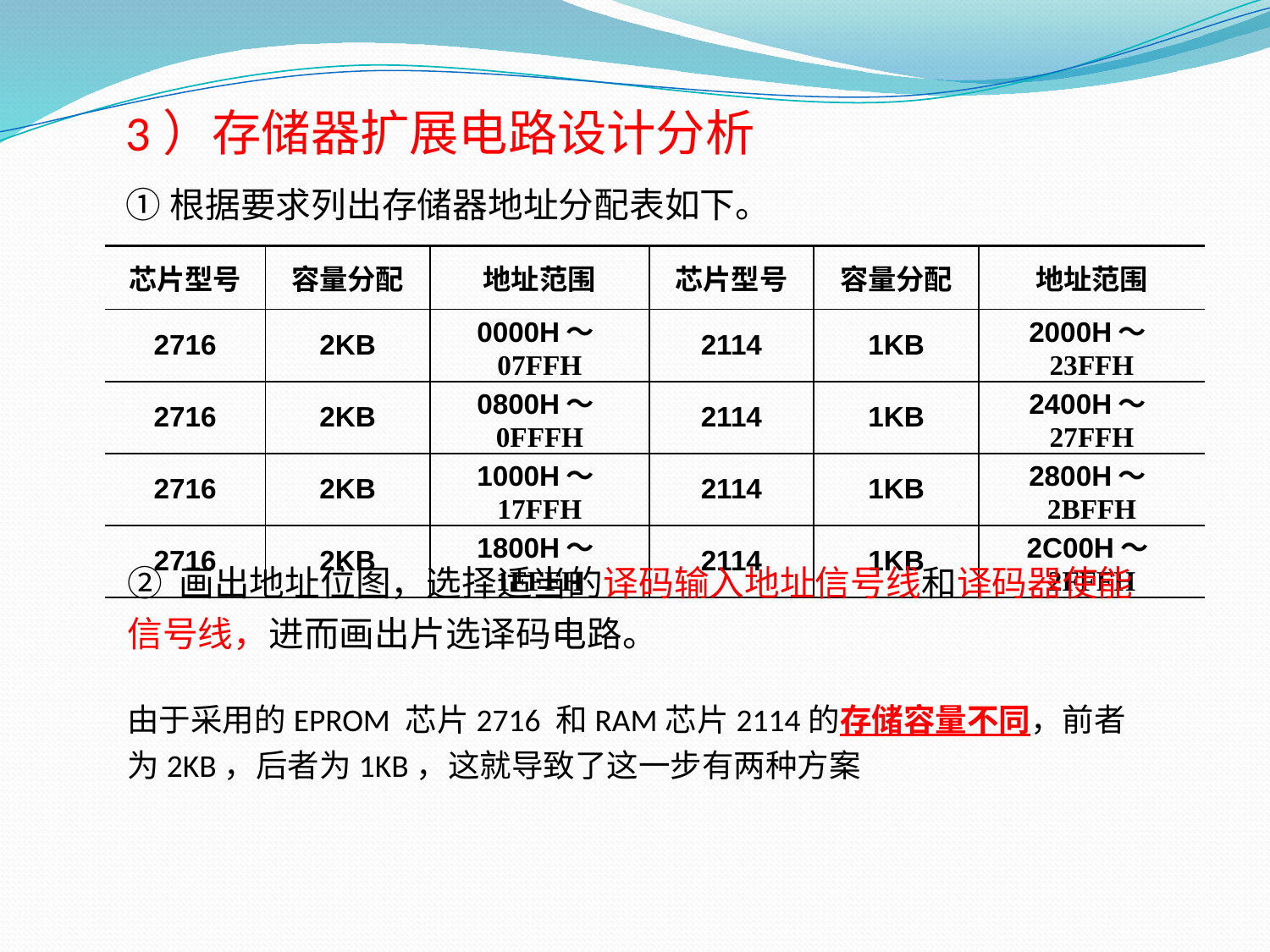

3）存储器扩展电路设计分析
①根据要求列出存储器地址分配表如下。
| 芯片型号 | 容量分配 | 地址范围 | 芯片型号 | 容量分配 | 地址范围 |
| --- | --- | --- | --- | --- | --- |
| 2716 | 2KB | 0000H～07FFH | 2114 | 1KB | 2000H～23FFH |
| 2716 | 2KB | 0800H～0FFFH | 2114 | 1KB | 2400H～27FFH |
| 2716 | 2KB | 1000H～17FFH | 2114 | 1KB | 2800H～2BFFH |
| 2716 | 2KB | 1800H～1FFFH | 2114 | 1KB | 2C00H～2FFFH |
② 画出地址位图，选择适当的译码输入地址信号线和译码器使能信号线，进而画出片选译码电路。
由于采用的EPROM 芯片2716 和RAM芯片2114的存储容量不同，前者为2KB，后者为1KB，这就导致了这一步有两种方案